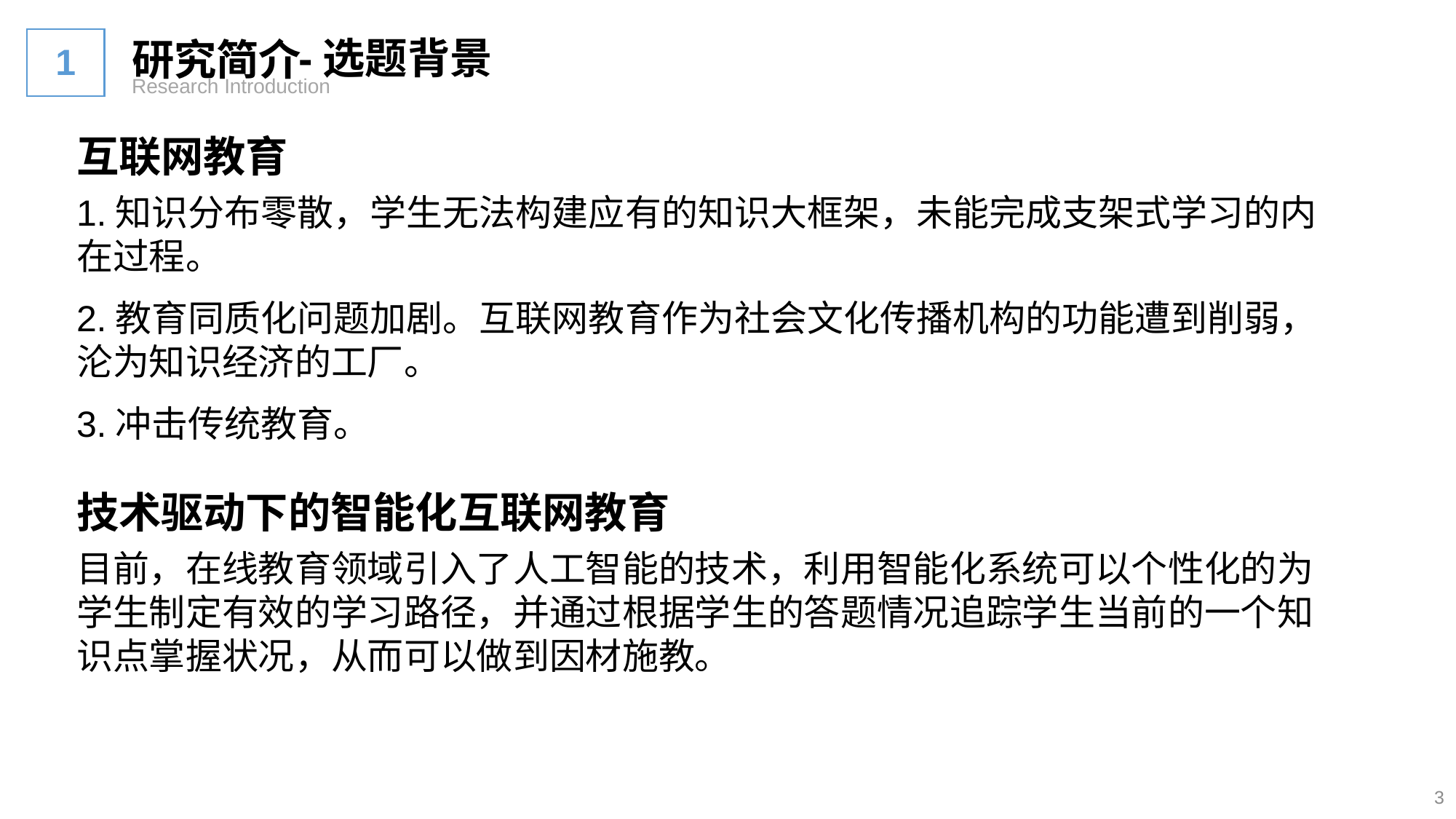

# -选题背景
研究简介
Research Introduction

1
互联网教育
1.知识分布零散，学生无法构建应有的知识大框架，未能完成支架式学习的内在过程。
2.教育同质化问题加剧。互联网教育作为社会文化传播机构的功能遭到削弱，沦为知识经济的工厂。
3.冲击传统教育。
技术驱动下的智能化互联网教育
目前，在线教育领域引入了人工智能的技术，利用智能化系统可以个性化的为学生制定有效的学习路径，并通过根据学生的答题情况追踪学生当前的一个知识点掌握状况，从而可以做到因材施教。
3